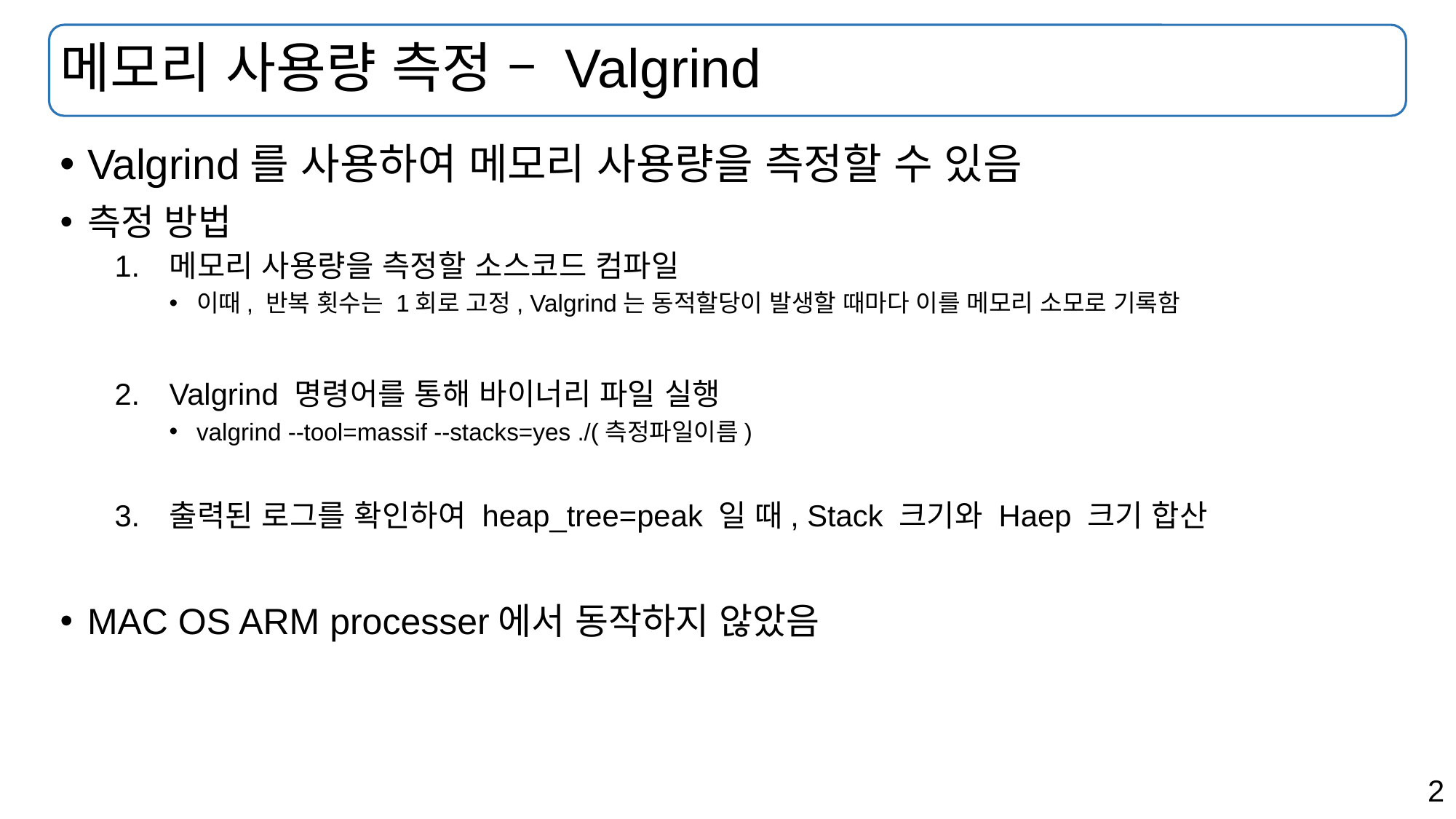

# 메모리 사용량 측정 – Valgrind
Valgrind를 사용하여 메모리 사용량을 측정할 수 있음
측정 방법
메모리 사용량을 측정할 소스코드 컴파일
이때, 반복 횟수는 1회로 고정, Valgrind는 동적할당이 발생할 때마다 이를 메모리 소모로 기록함

Valgrind 명령어를 통해 바이너리 파일 실행
valgrind --tool=massif --stacks=yes ./(측정파일이름)

출력된 로그를 확인하여 heap_tree=peak 일 때, Stack 크기와 Haep 크기 합산

MAC OS ARM processer에서 동작하지 않았음